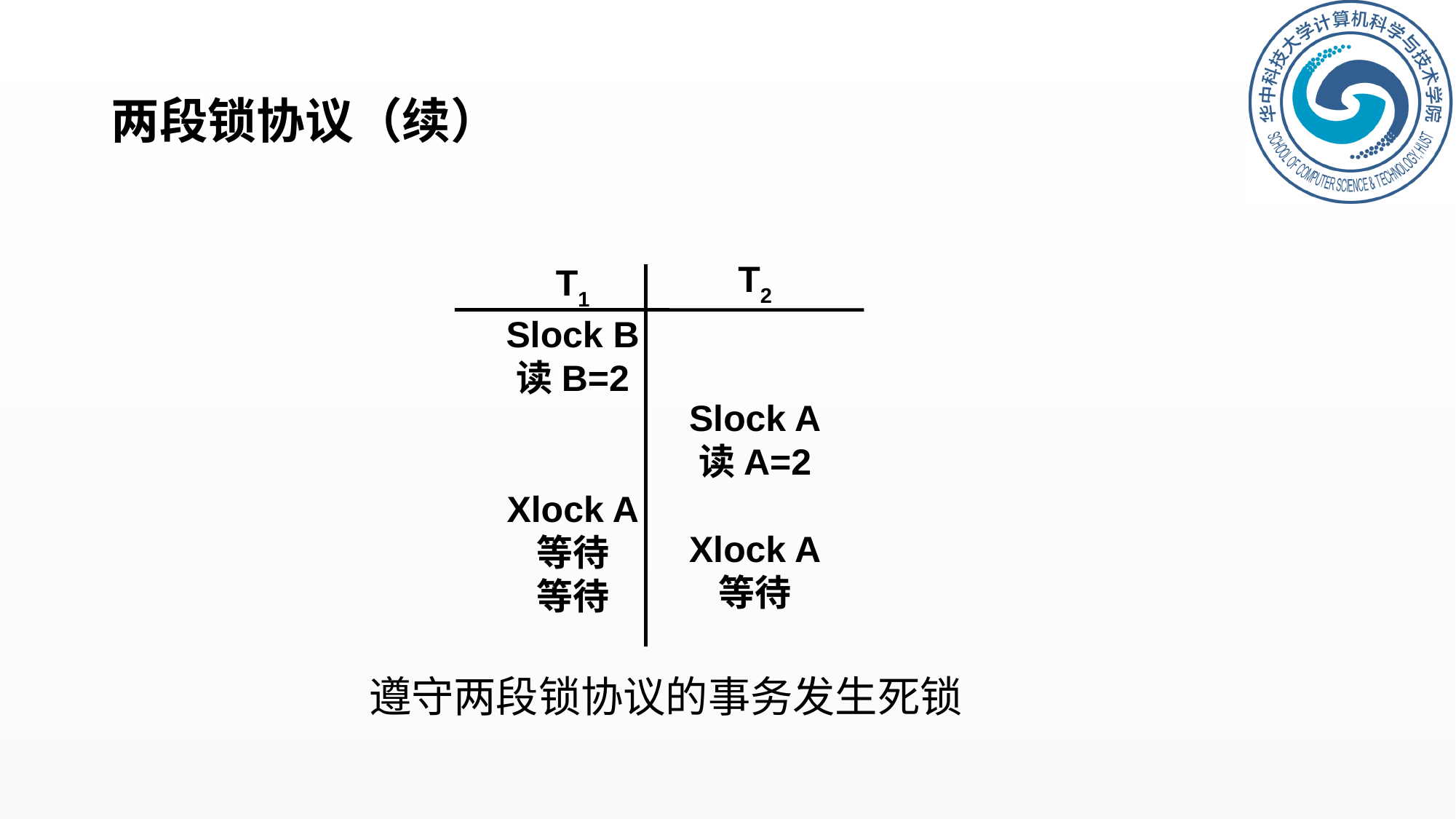

# 两段锁协议（续）
T1
Slock B
读B=2

Xlock A
等待
等待

T2

Slock A
读A=2

Xlock A
等待

遵守两段锁协议的事务发生死锁